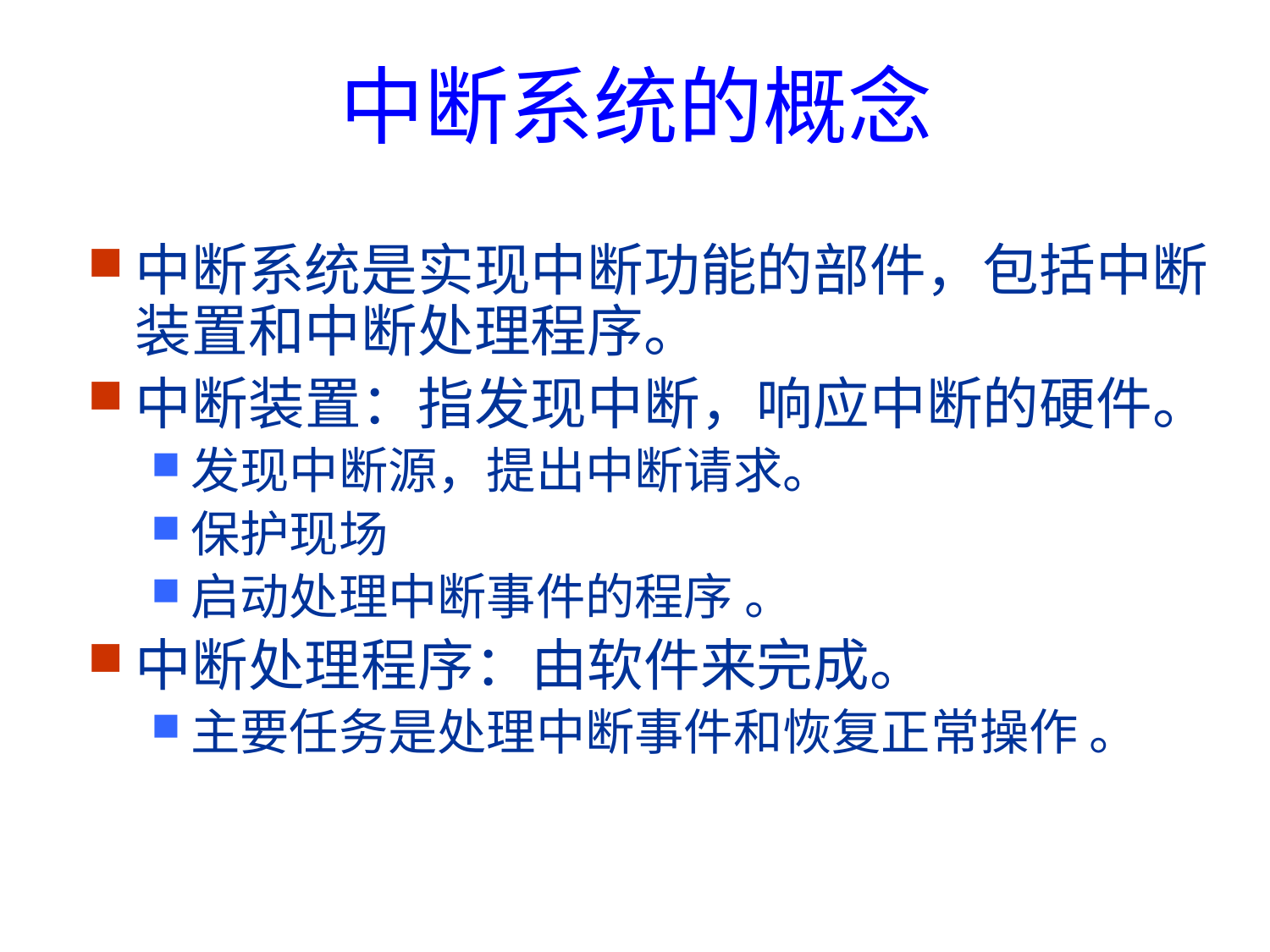

# 中断系统的概念
中断系统是实现中断功能的部件，包括中断装置和中断处理程序。
中断装置：指发现中断，响应中断的硬件。
发现中断源，提出中断请求。
保护现场
启动处理中断事件的程序 。
中断处理程序：由软件来完成。
主要任务是处理中断事件和恢复正常操作 。